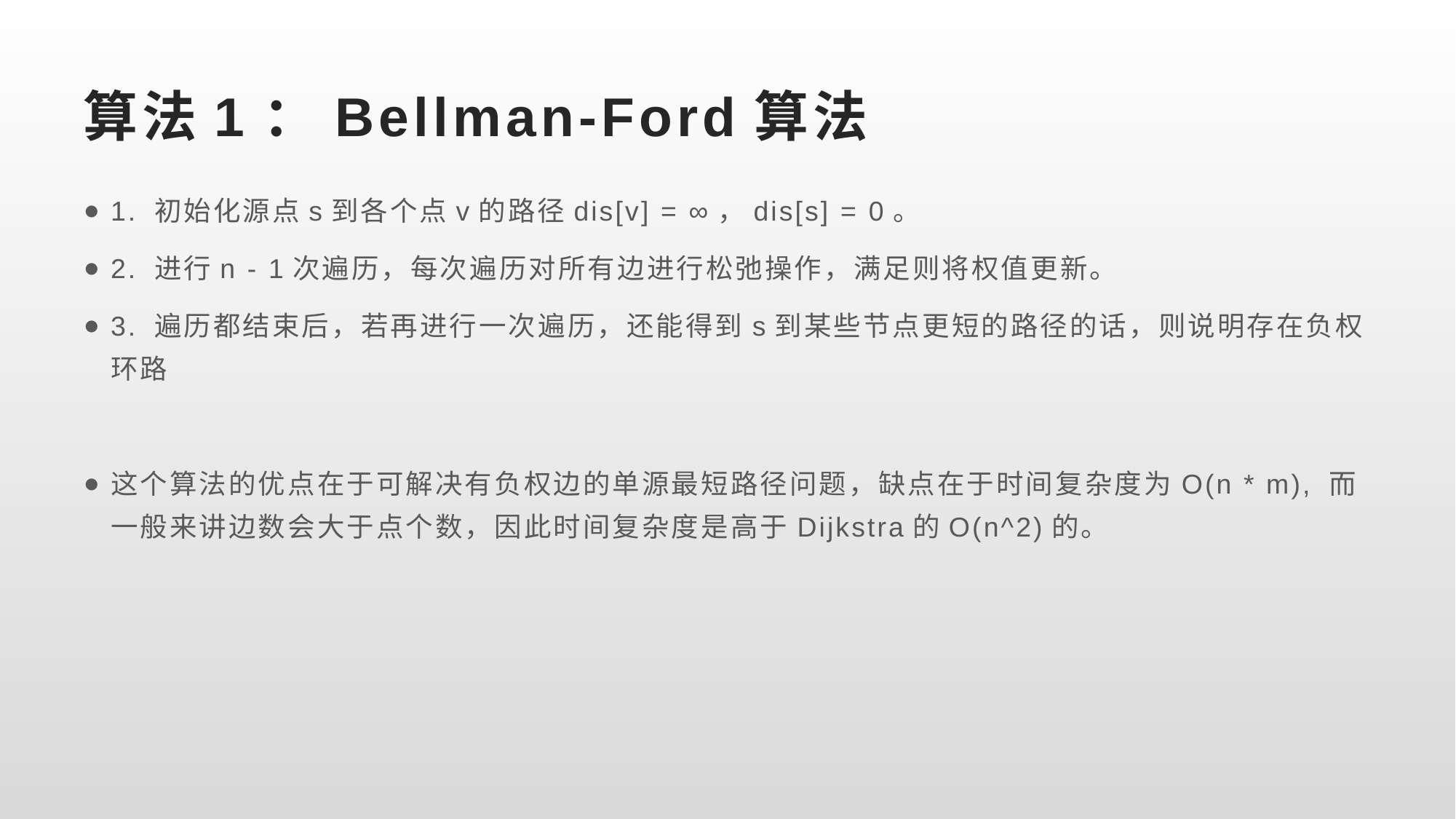

# 算法1：Bellman-Ford算法
1. 初始化源点s到各个点v的路径dis[v] = ∞，dis[s] = 0。
2. 进行n - 1次遍历，每次遍历对所有边进行松弛操作，满足则将权值更新。
3. 遍历都结束后，若再进行一次遍历，还能得到s到某些节点更短的路径的话，则说明存在负权环路

这个算法的优点在于可解决有负权边的单源最短路径问题，缺点在于时间复杂度为O(n * m), 而一般来讲边数会大于点个数，因此时间复杂度是高于Dijkstra的O(n^2)的。